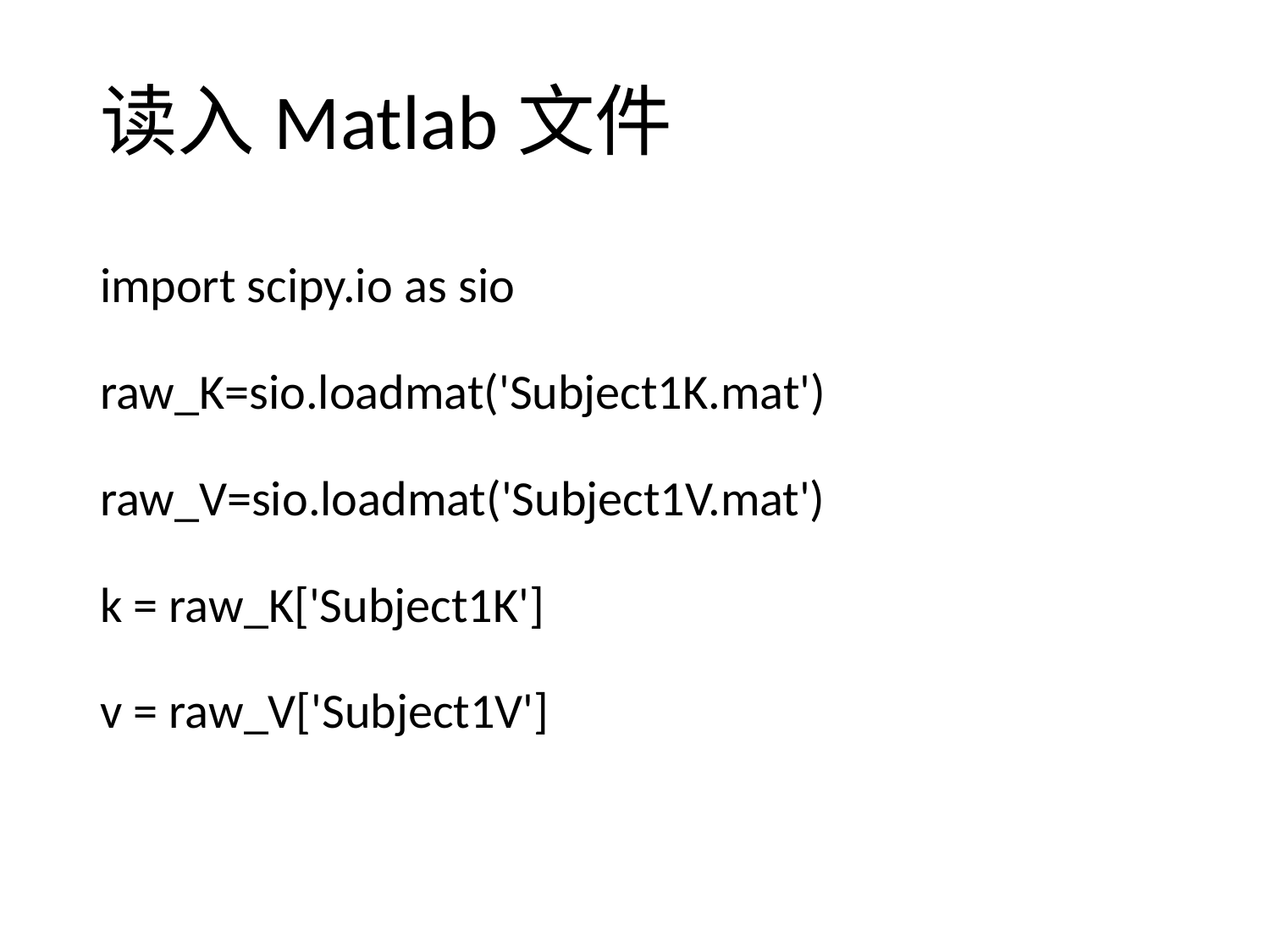

# 读入Matlab文件
import scipy.io as sio
raw_K=sio.loadmat('Subject1K.mat')
raw_V=sio.loadmat('Subject1V.mat')
k = raw_K['Subject1K']
v = raw_V['Subject1V']